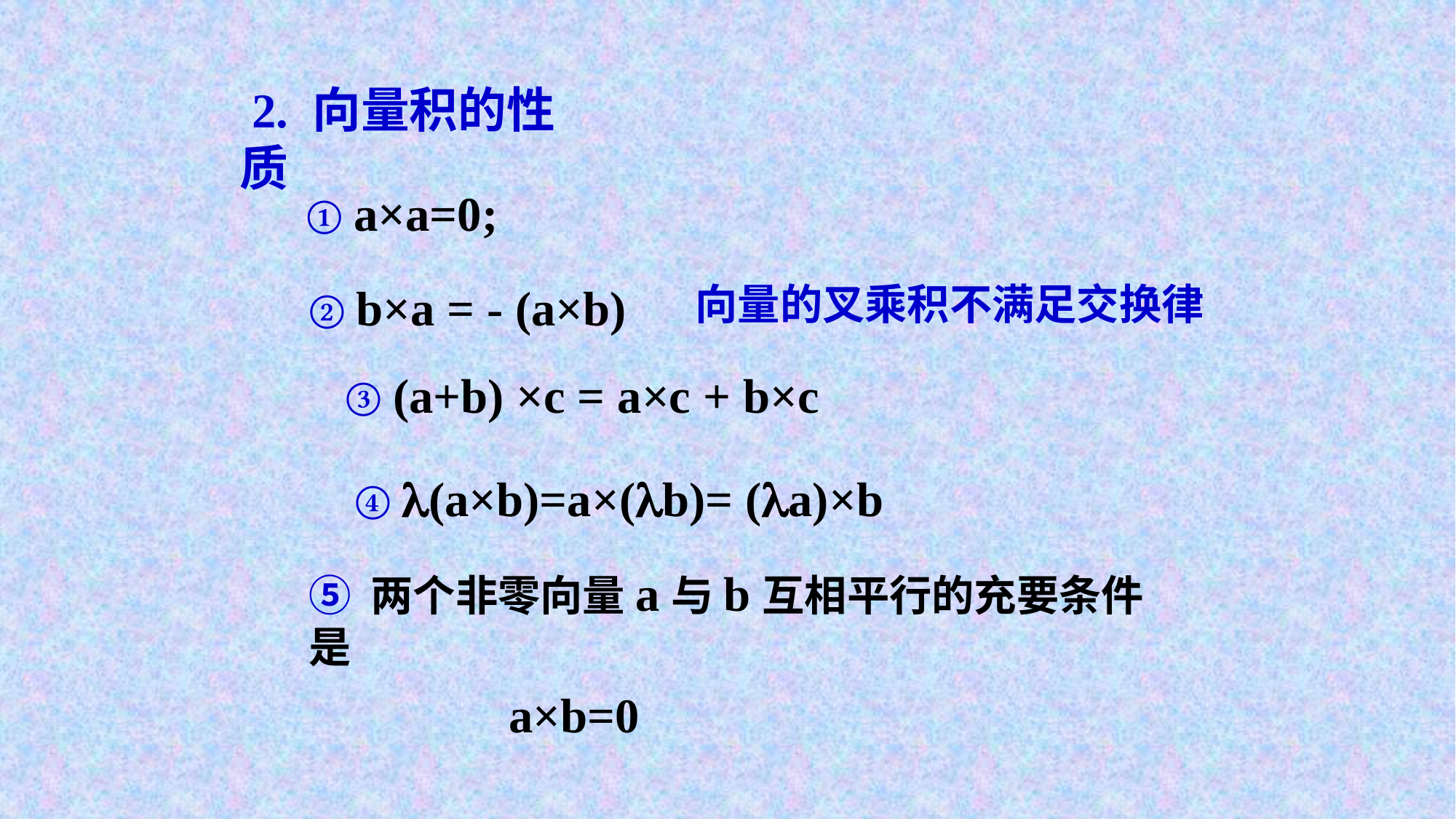

2. 向量积的性质
   ① a×a=0;
② b×a = - (a×b)
向量的叉乘积不满足交换律
③ (a+b) ×c = a×c + b×c
④ λ(a×b)=a×(λb)= (λa)×b
⑤ 两个非零向量a与b互相平行的充要条件是
                   a×b=0